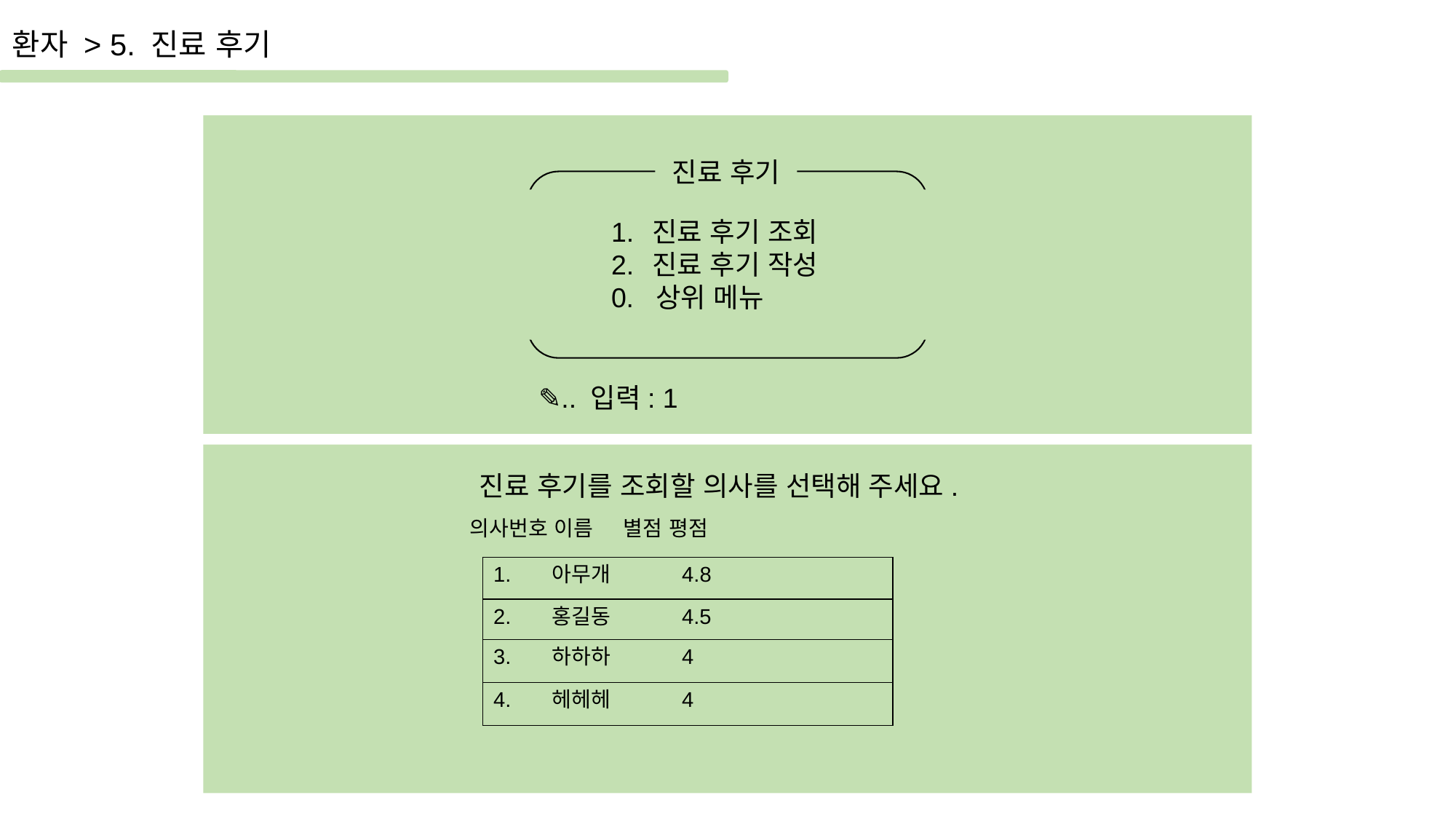

환자 > 5. 진료 후기

진료 후기

진료 후기 조회
진료 후기 작성
0.  상위 메뉴
✎.. 입력: 1

진료 후기를 조회할 의사를 선택해 주세요.
의사번호 이름     별점 평점
| 1. 아무개 4.8 |
| --- |
| 2. 홍길동 4.5 |
| 3. 하하하 4 |
| 4. 헤헤헤 4 |
✏ 의사 번호 선택: 1